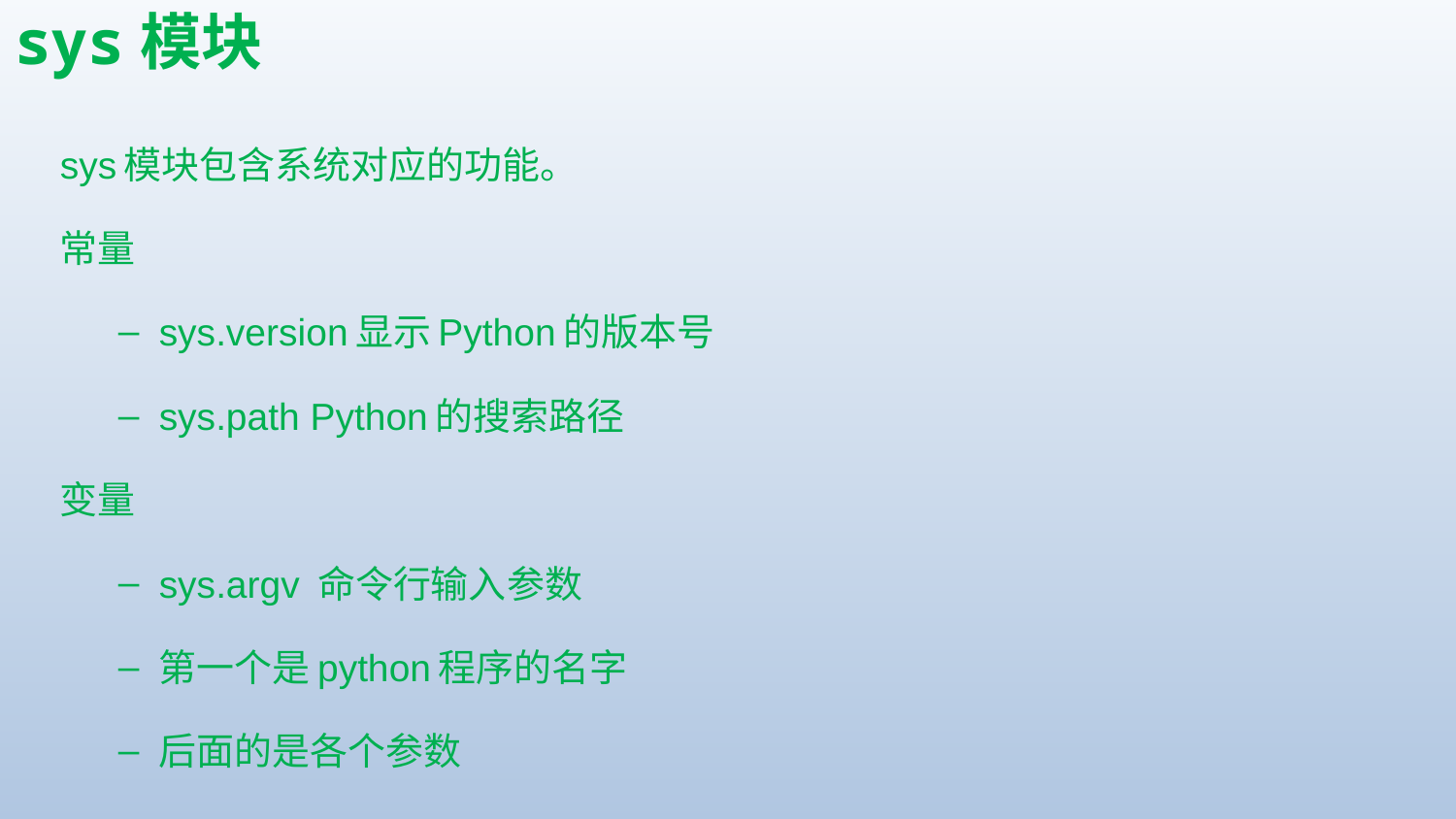

# sys模块
sys模块包含系统对应的功能。
常量
sys.version显示Python的版本号
sys.path Python的搜索路径
变量
sys.argv 命令行输入参数
第一个是python程序的名字
后面的是各个参数
87